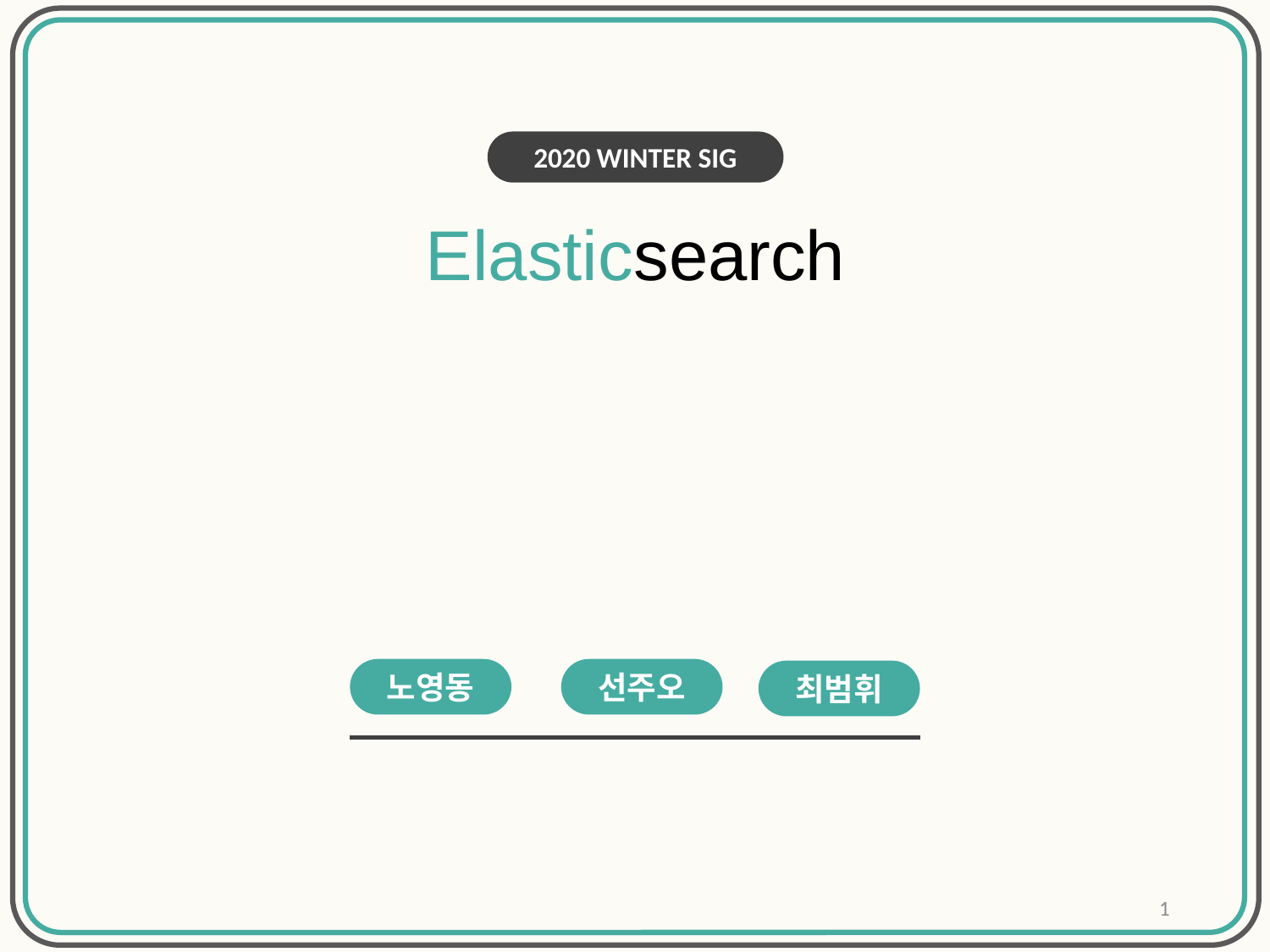

2020 WINTER SIG
Elasticsearch
노영동
선주오
최범휘
1